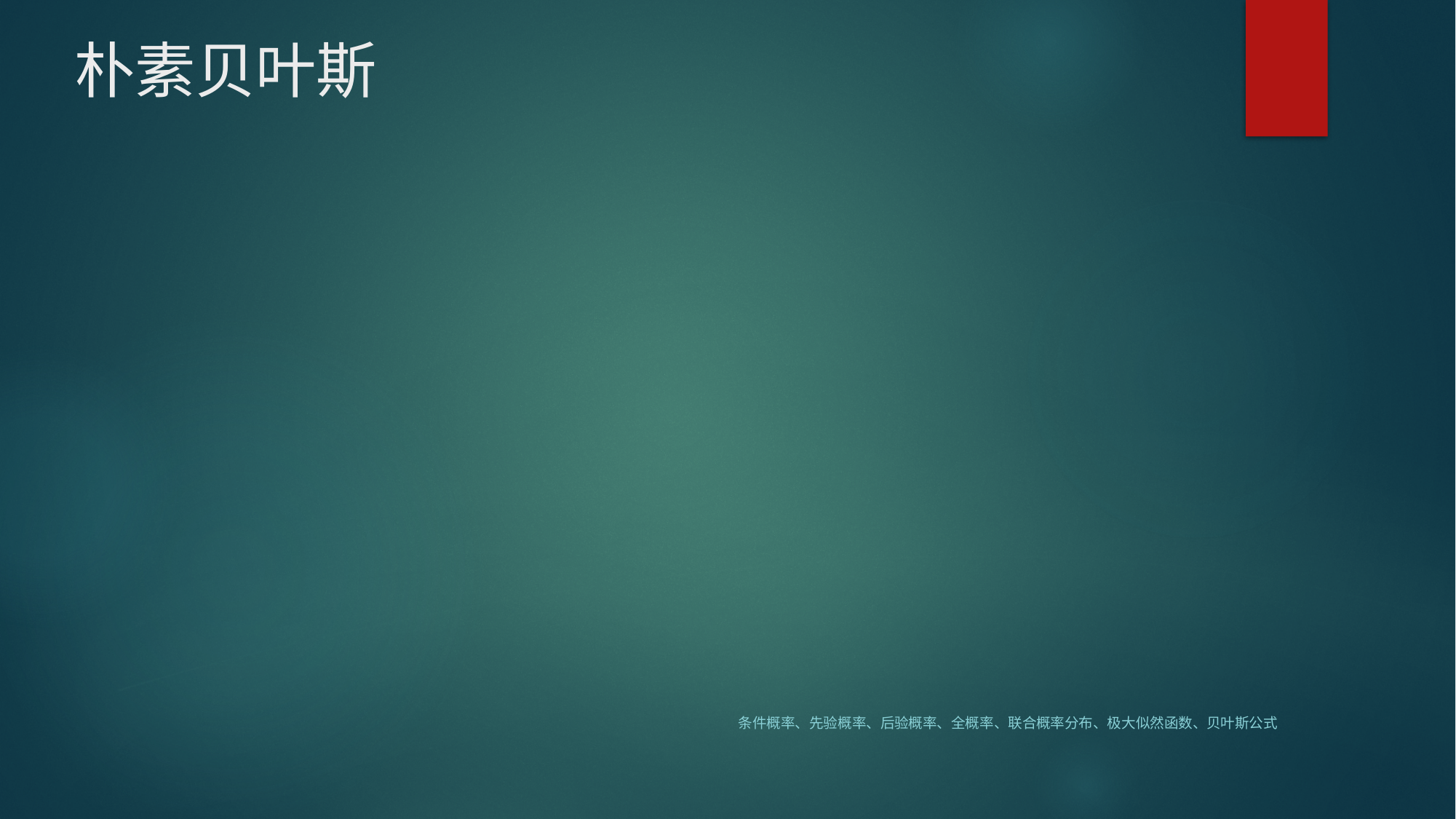

# 朴素贝叶斯

条件概率、先验概率、后验概率、全概率、联合概率分布、极大似然函数、贝叶斯公式